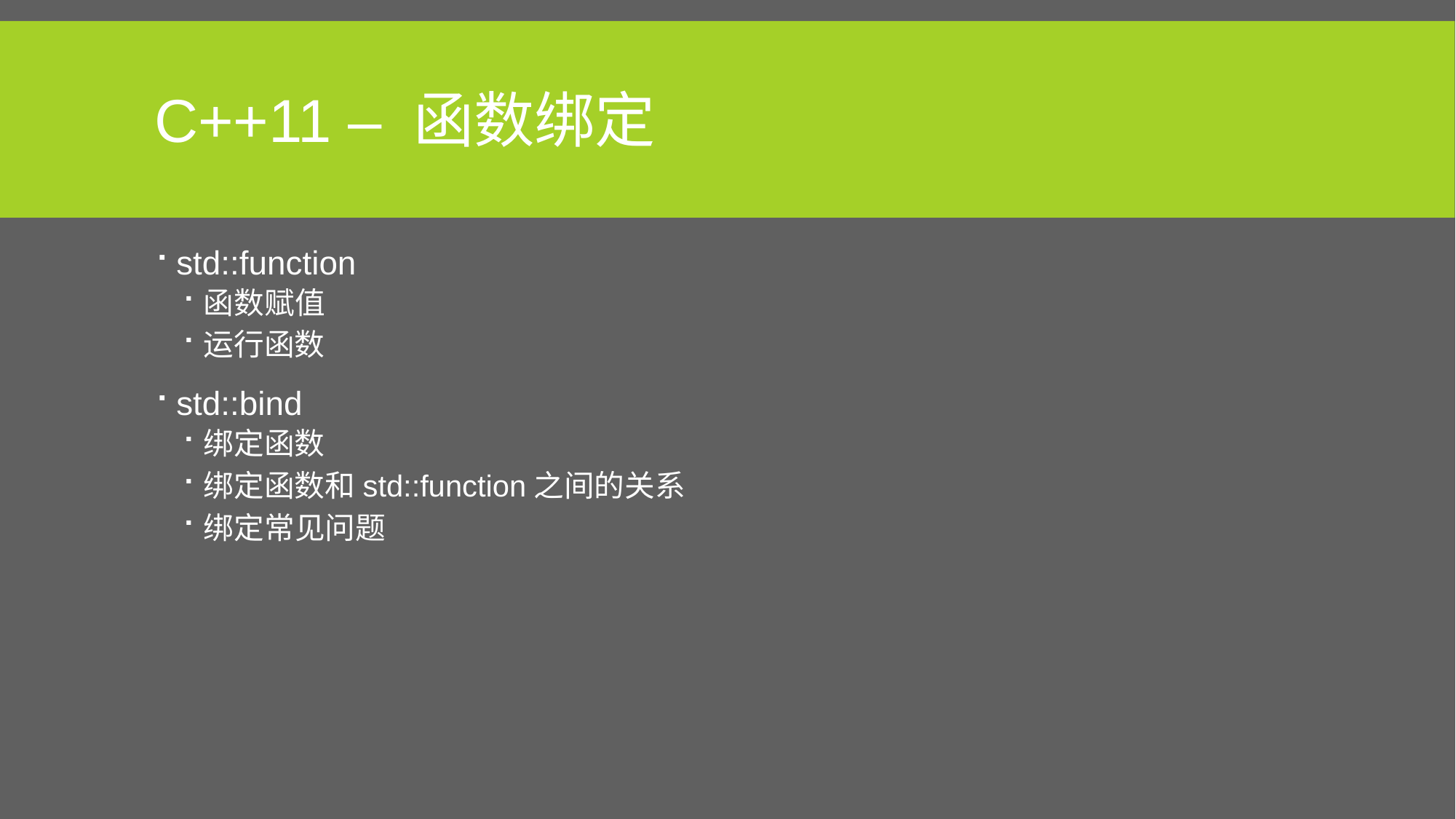

# C++11 – 函数绑定
std::function
函数赋值
运行函数
std::bind
绑定函数
绑定函数和std::function之间的关系
绑定常见问题